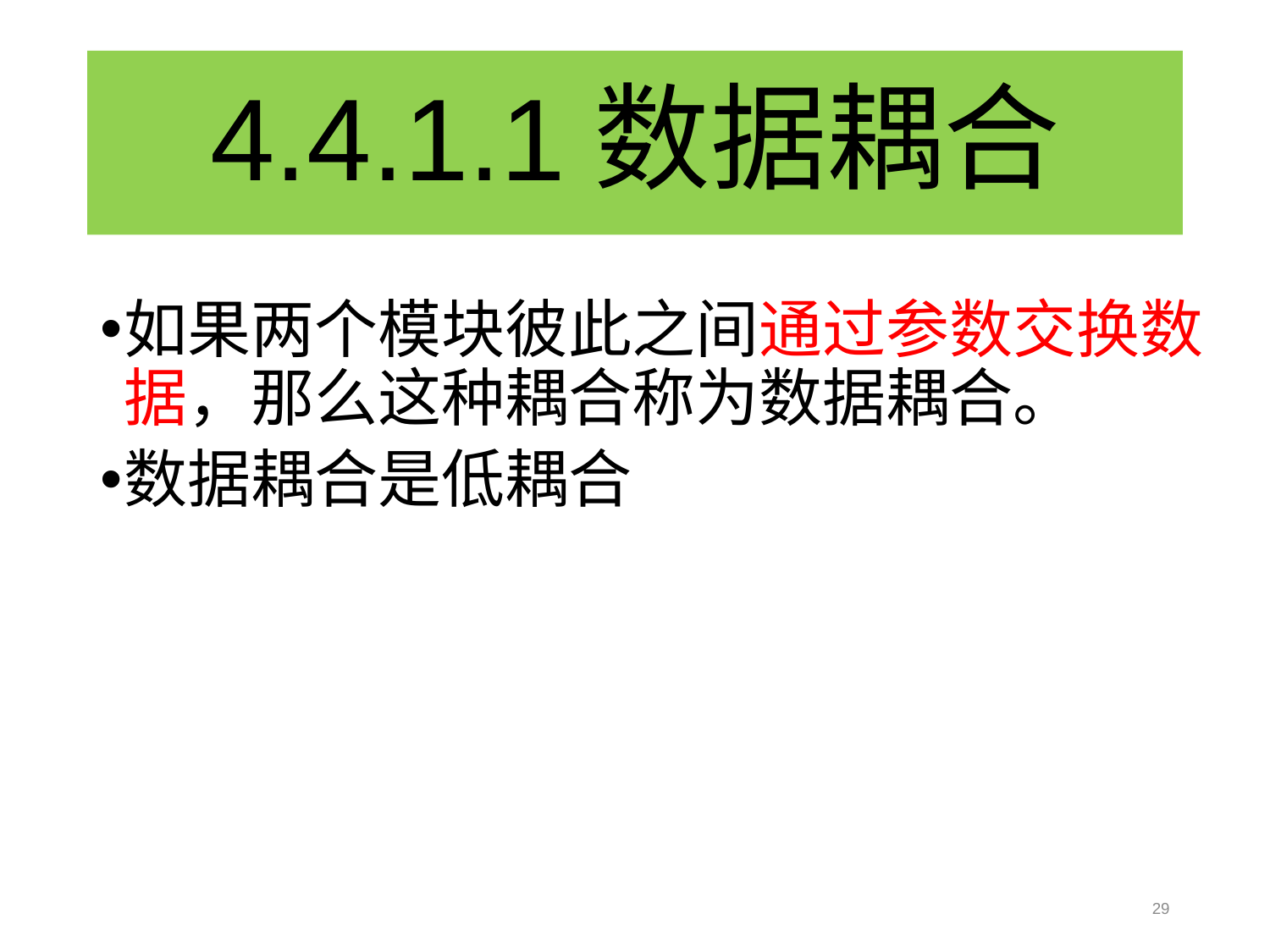

# 4.4.1.1数据耦合
如果两个模块彼此之间通过参数交换数据，那么这种耦合称为数据耦合。
数据耦合是低耦合
29